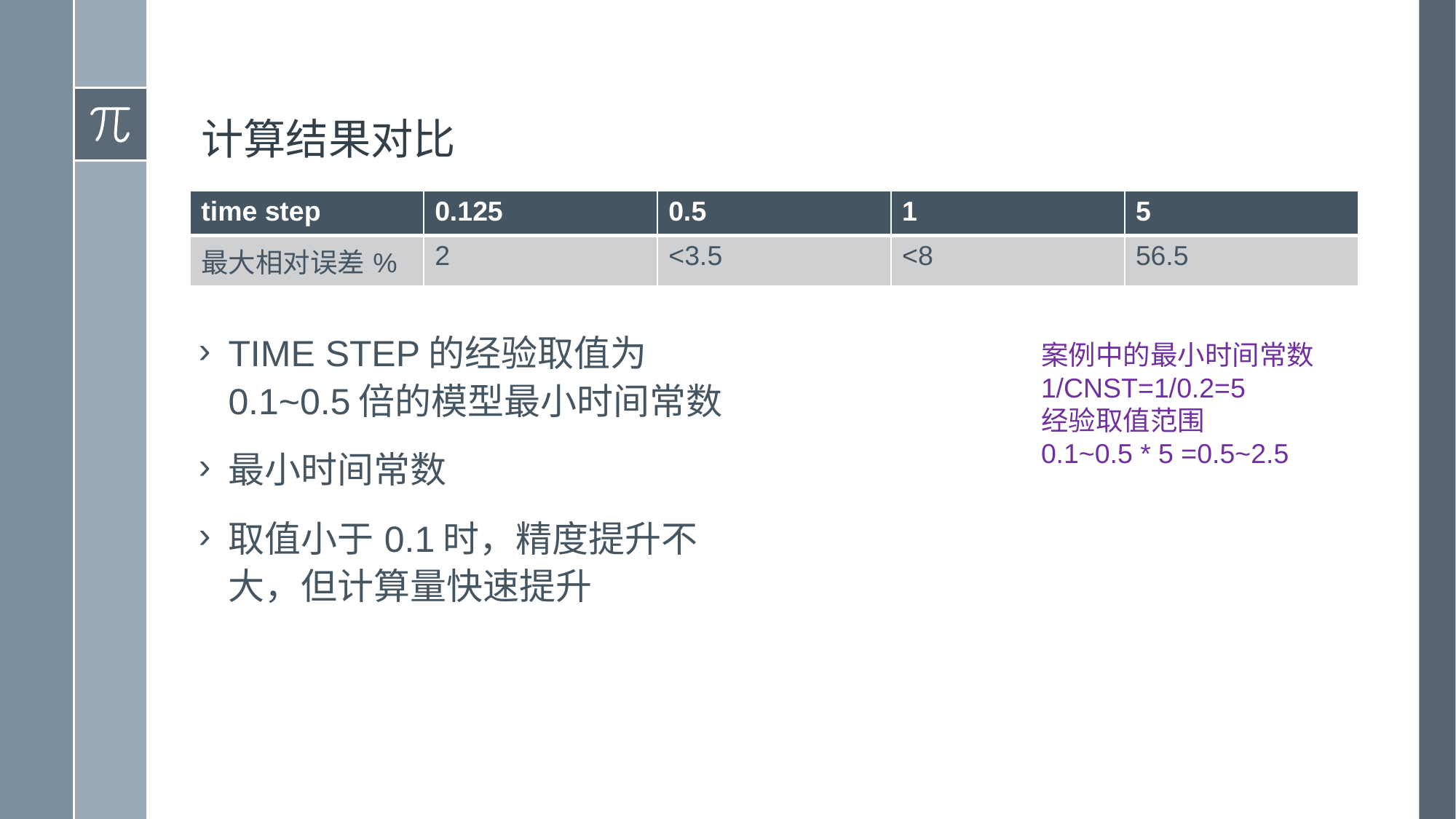

# 计算结果对比
| time step | 0.125 | 0.5 | 1 | 5 |
| --- | --- | --- | --- | --- |
| 最大相对误差% | 2 | <3.5 | <8 | 56.5 |
TIME STEP的经验取值为0.1~0.5倍的模型最小时间常数
最小时间常数
取值小于0.1时，精度提升不大，但计算量快速提升
案例中的最小时间常数
1/CNST=1/0.2=5
经验取值范围
0.1~0.5 * 5 =0.5~2.5